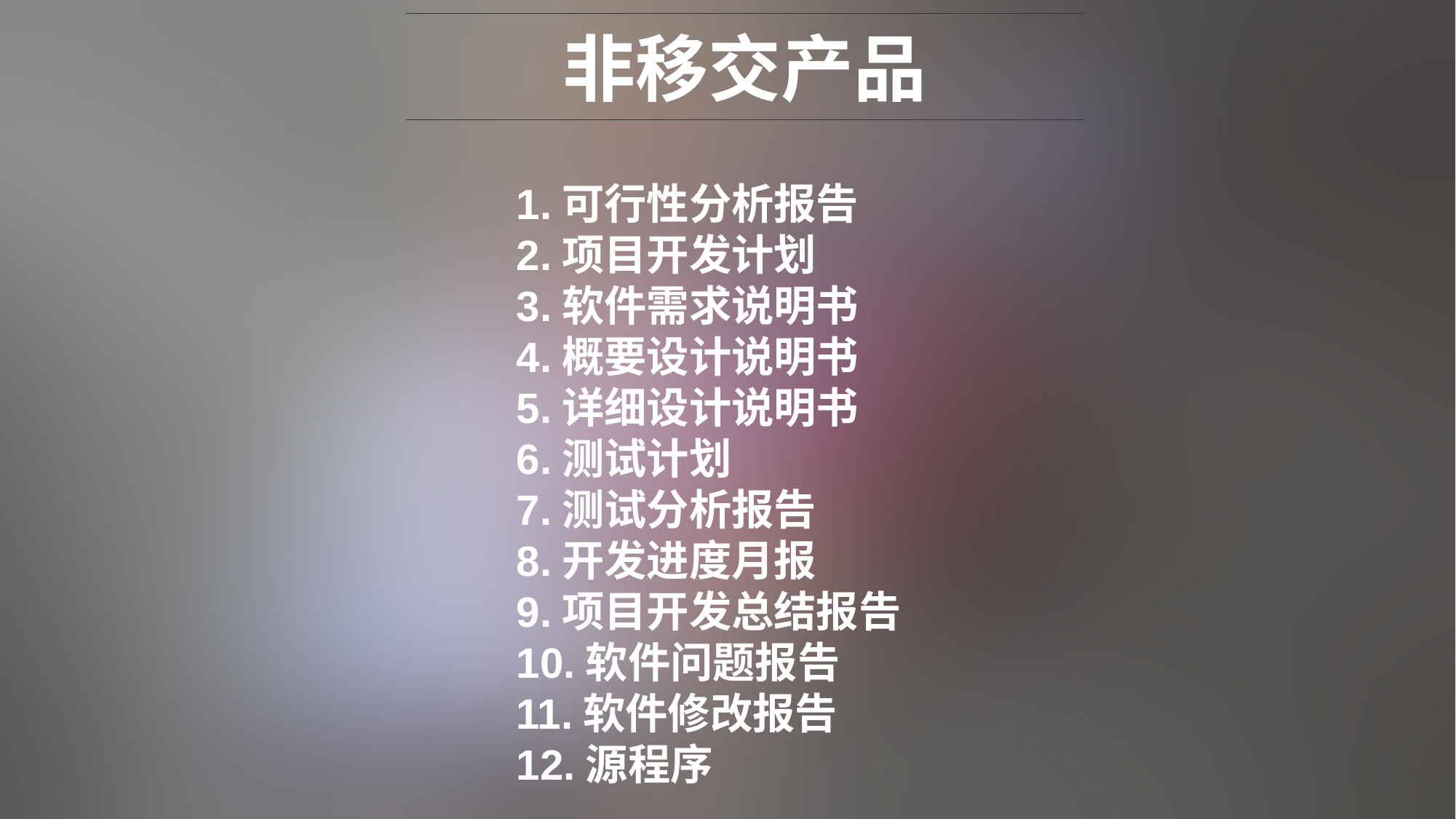

非移交产品
1.可行性分析报告
2.项目开发计划
3.软件需求说明书
4.概要设计说明书
5.详细设计说明书
6.测试计划
7.测试分析报告
8.开发进度月报
9.项目开发总结报告
10.软件问题报告
11.软件修改报告
12.源程序